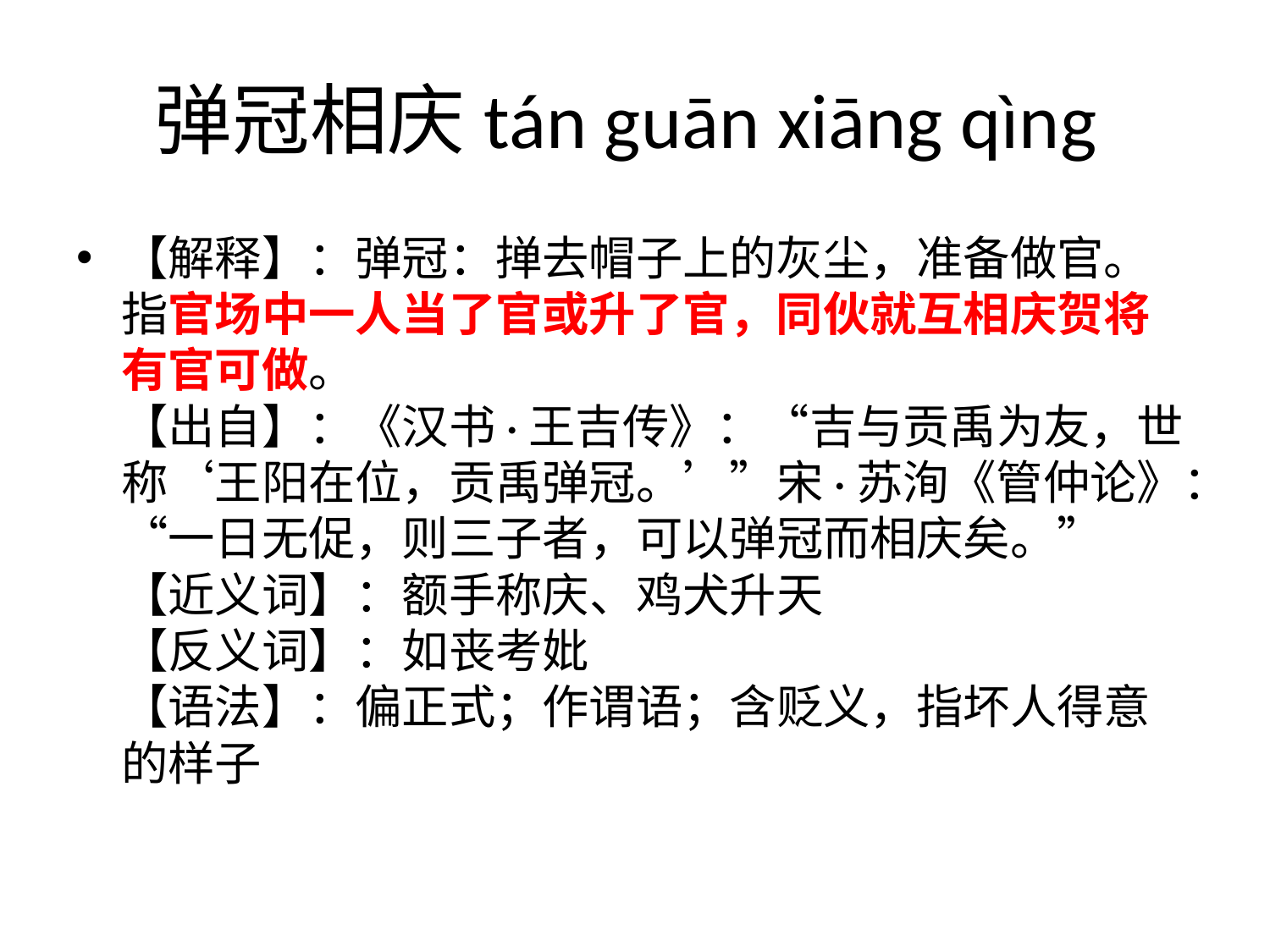

# 弹冠相庆tán guān xiāng qìng
【解释】：弹冠：掸去帽子上的灰尘，准备做官。指官场中一人当了官或升了官，同伙就互相庆贺将有官可做。
【出自】：《汉书·王吉传》：“吉与贡禹为友，世称‘王阳在位，贡禹弹冠。’”宋·苏洵《管仲论》：“一日无促，则三子者，可以弹冠而相庆矣。”
【近义词】：额手称庆、鸡犬升天
【反义词】：如丧考妣
【语法】：偏正式；作谓语；含贬义，指坏人得意的样子